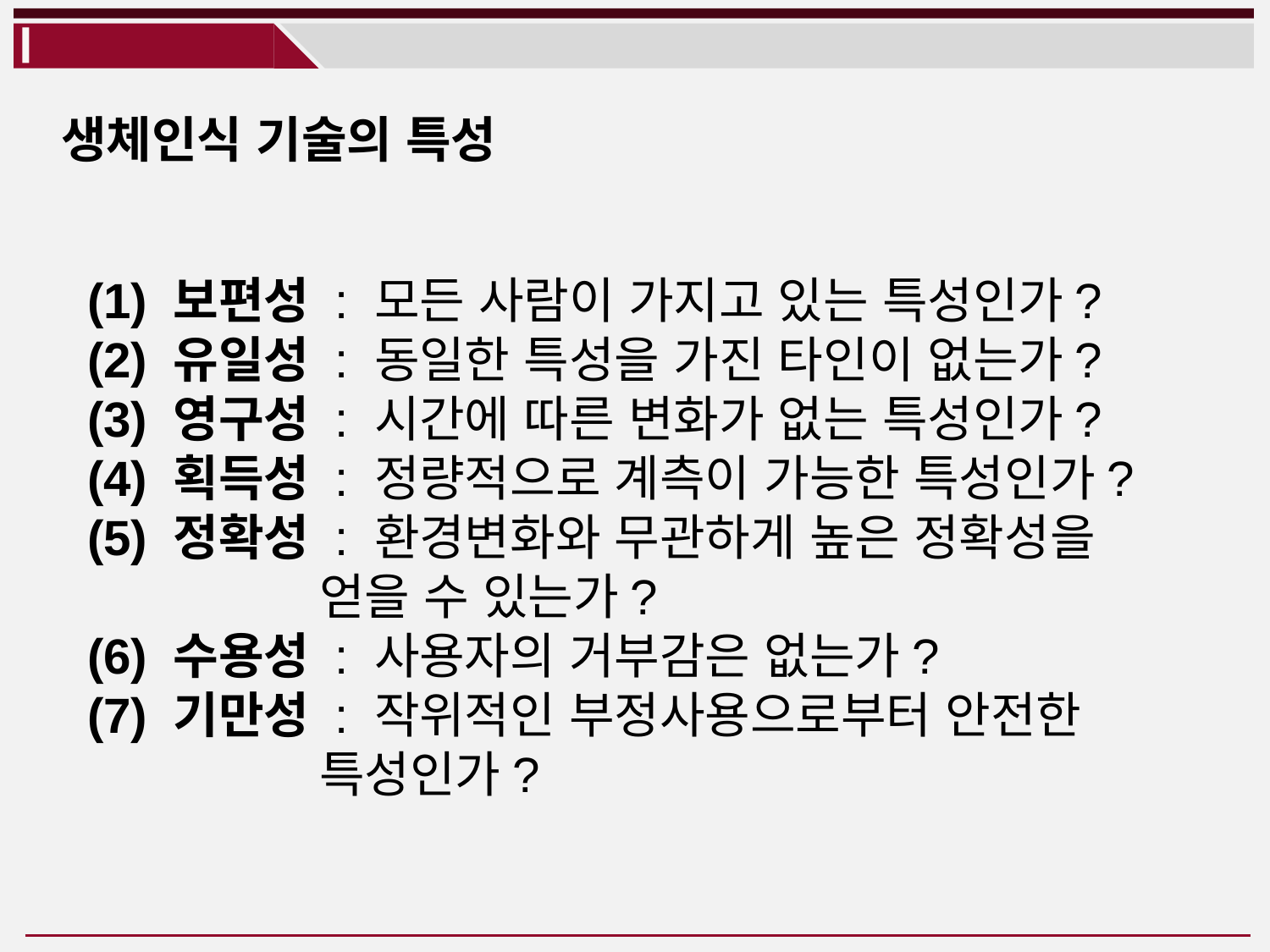

생체인식 기술의 특성
(1) 보편성 : 모든 사람이 가지고 있는 특성인가?
(2) 유일성 : 동일한 특성을 가진 타인이 없는가?
(3) 영구성 : 시간에 따른 변화가 없는 특성인가?
(4) 획득성 : 정량적으로 계측이 가능한 특성인가?
(5) 정확성 : 환경변화와 무관하게 높은 정확성을
                얻을 수 있는가?
(6) 수용성 : 사용자의 거부감은 없는가?
(7) 기만성 : 작위적인 부정사용으로부터 안전한
                특성인가?